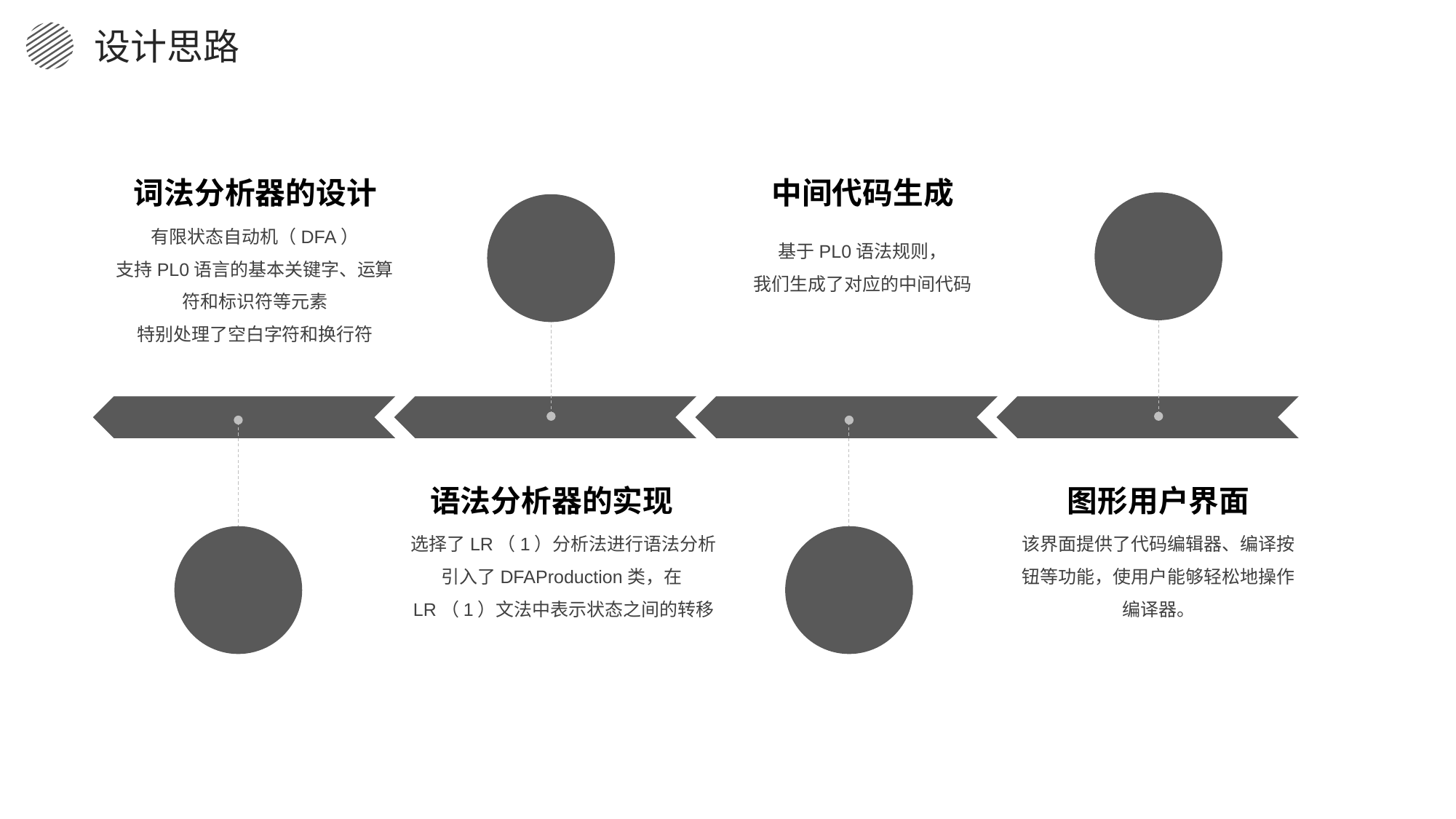

设计思路

词法分析器的设计
有限状态自动机（DFA）
支持PL0语言的基本关键字、运算符和标识符等元素
特别处理了空白字符和换行符
中间代码生成
基于PL0语法规则，
我们生成了对应的中间代码

语法分析器的实现
选择了LR（1）分析法进行语法分析
引入了DFAProduction类，在LR（1）文法中表示状态之间的转移
图形用户界面
该界面提供了代码编辑器、编译按钮等功能，使用户能够轻松地操作编译器。